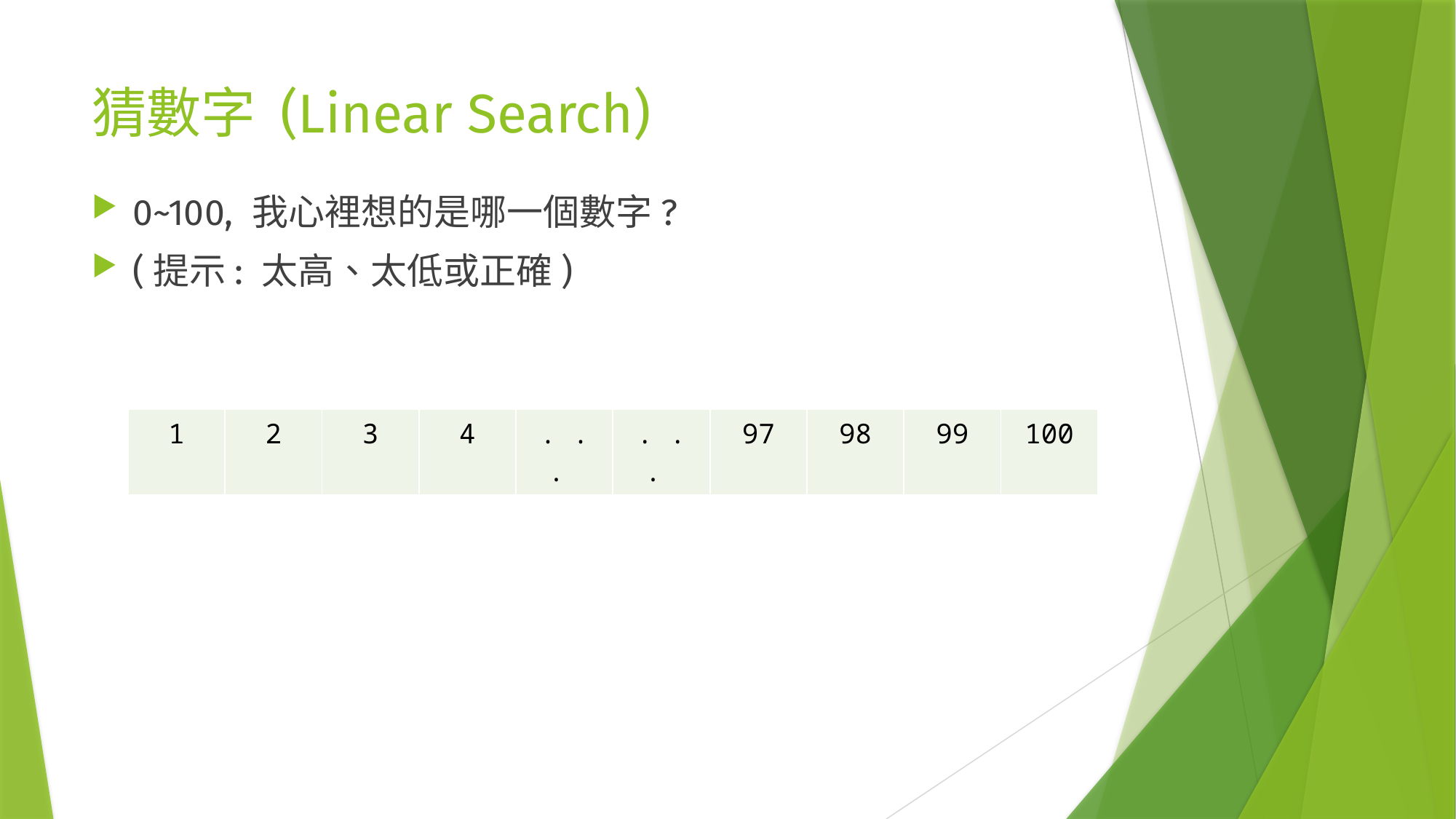

# 猜數字 (Linear Search)
0~100, 我心裡想的是哪一個數字?
(提示: 太高、太低或正確)
| 1 | 2 | 3 | 4 | . . . | . . . | 97 | 98 | 99 | 100 |
| --- | --- | --- | --- | --- | --- | --- | --- | --- | --- |